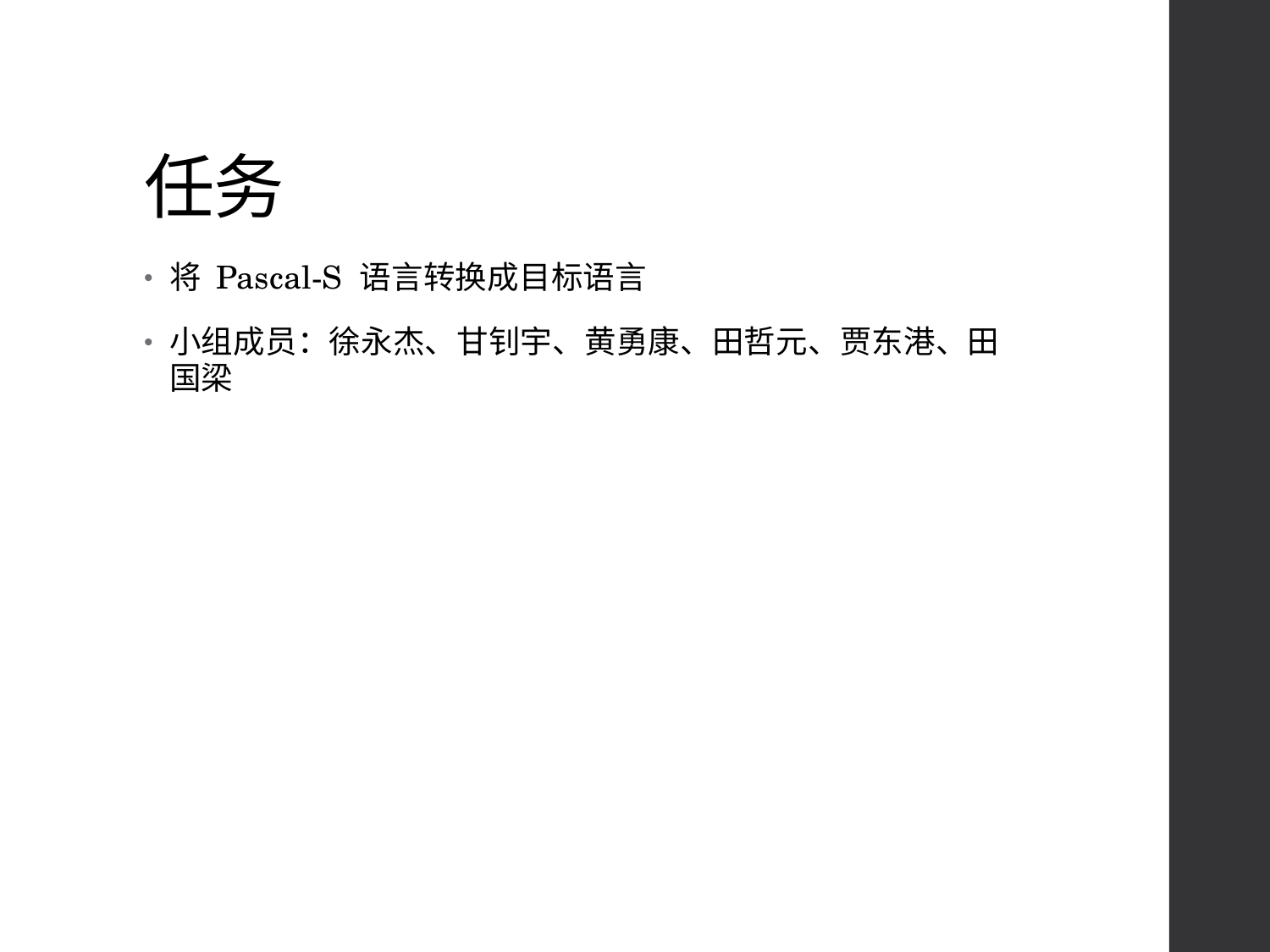

# 任务
将 Pascal-S 语言转换成目标语言
小组成员：徐永杰、甘钊宇、黄勇康、田哲元、贾东港、田国梁